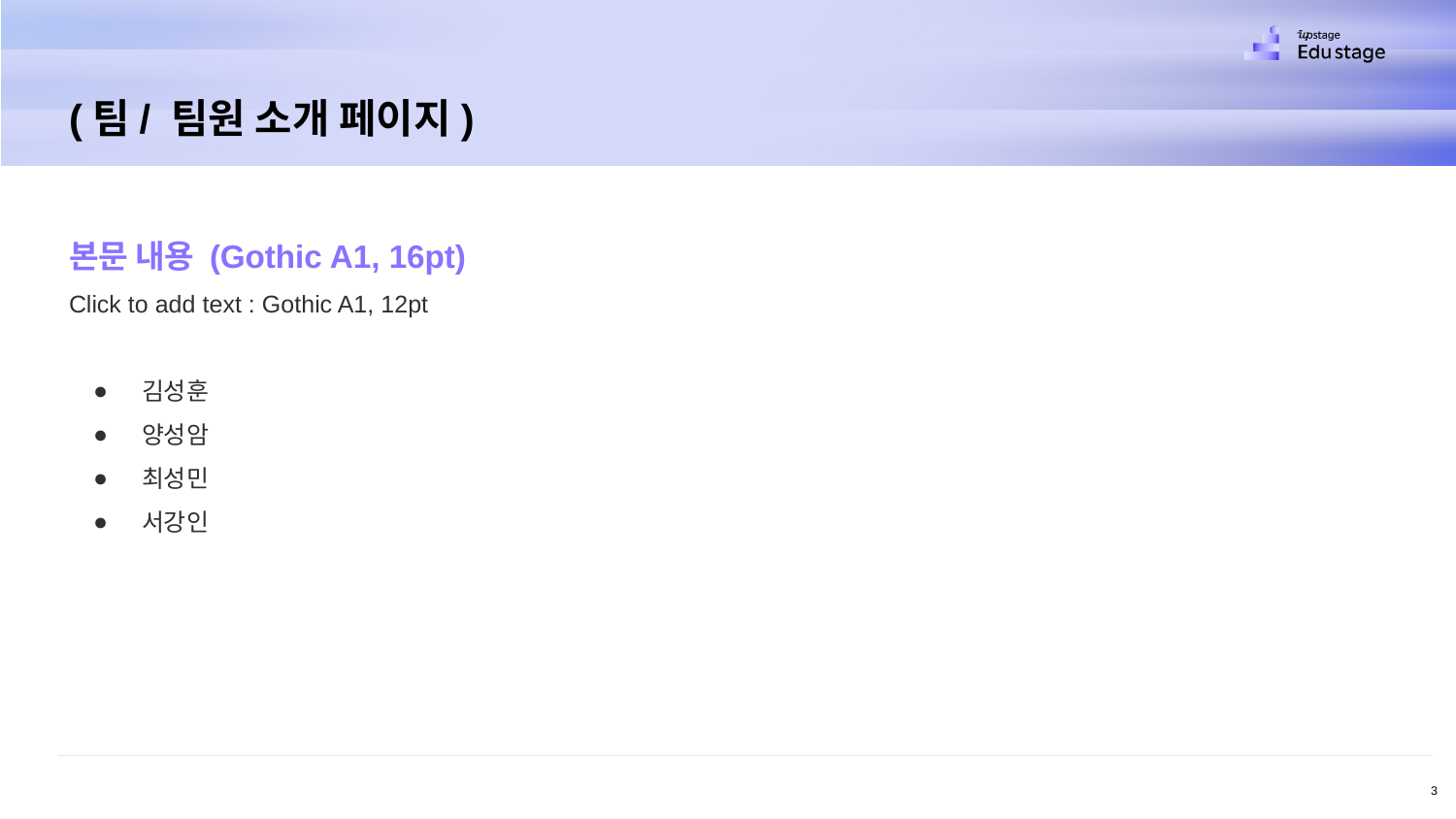

(팀/ 팀원 소개 페이지)
본문 내용 (Gothic A1, 16pt)
Click to add text : Gothic A1, 12pt

김성훈
양성암
최성민
서강인